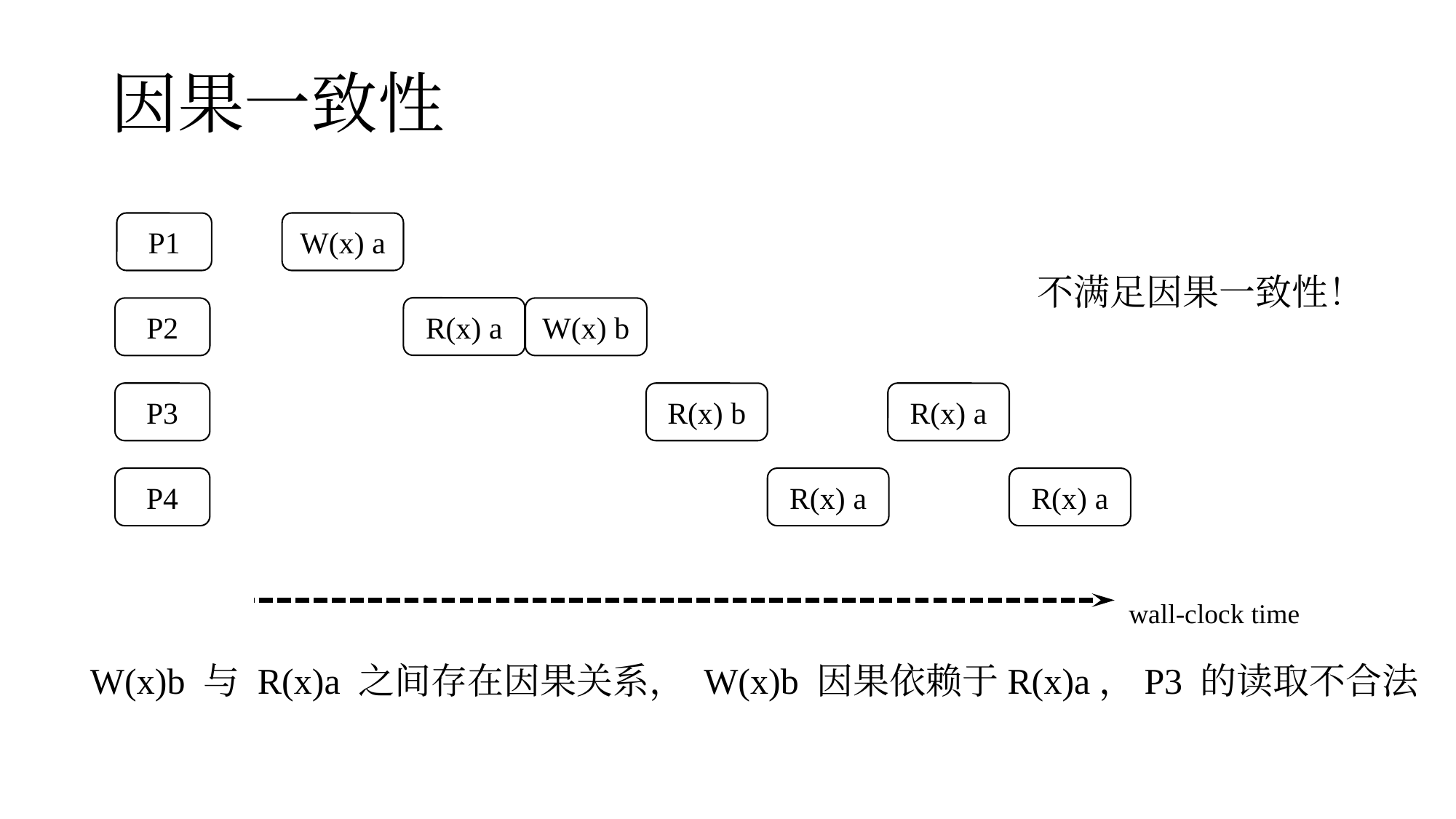

# 因果一致性
W(x) a
P1
不满足因果一致性！
R(x) a
W(x) b
P2
R(x) b
R(x) a
P3
P4
R(x) a
R(x) a
wall-clock time
W(x)b 与 R(x)a 之间存在因果关系， W(x)b 因果依赖于R(x)a，P3 的读取不合法